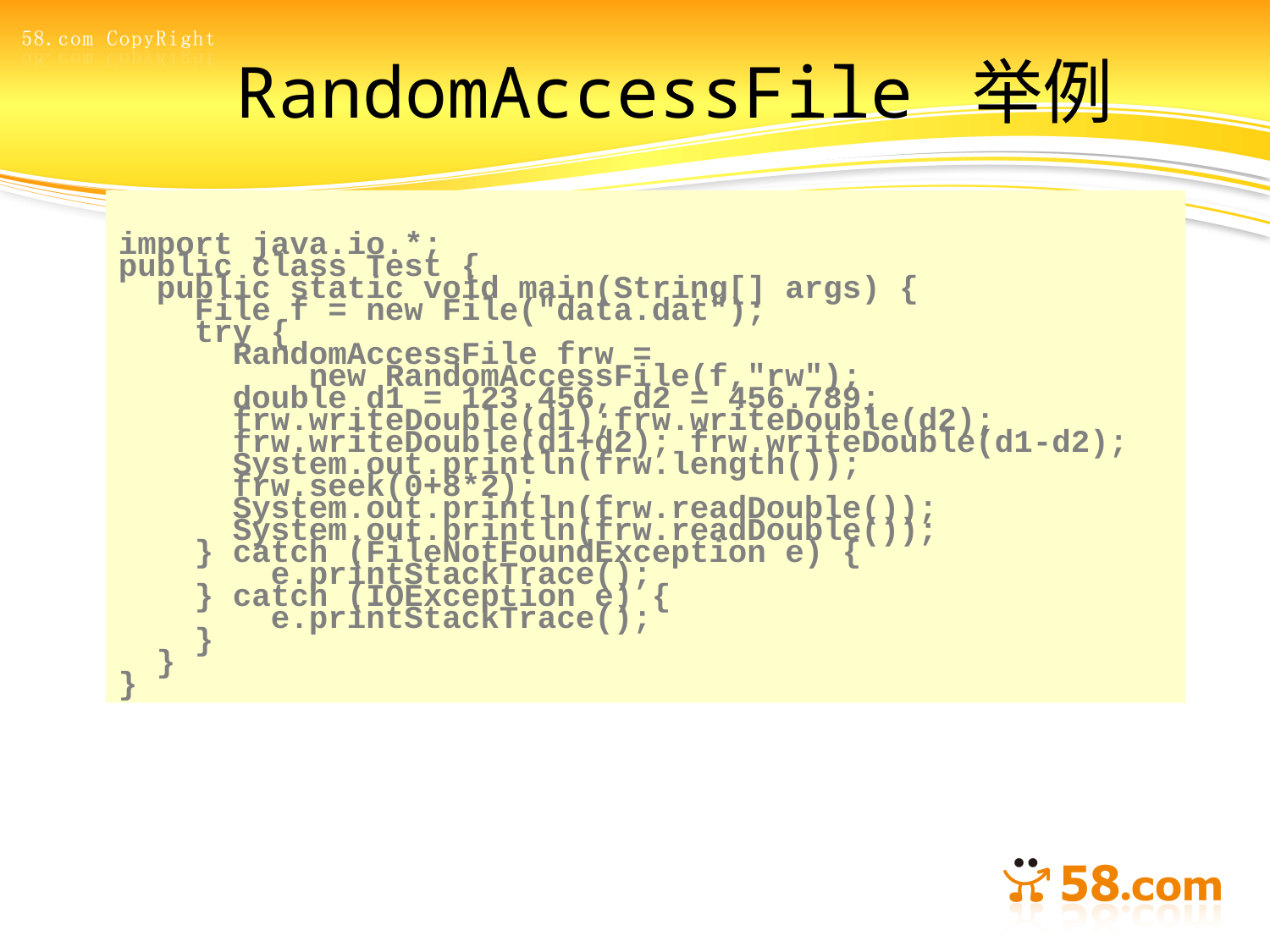

# RandomAccessFile 举例

import java.io.*;
public class Test {
  public static void main(String[] args) {
    File f = new File("data.dat");
    try {
      RandomAccessFile frw =
          new RandomAccessFile(f,"rw");
      double d1 = 123.456, d2 = 456.789;
      frw.writeDouble(d1);frw.writeDouble(d2);
      frw.writeDouble(d1+d2); frw.writeDouble(d1-d2);
      System.out.println(frw.length());
      frw.seek(0+8*2);
      System.out.println(frw.readDouble());
      System.out.println(frw.readDouble());
    } catch (FileNotFoundException e) {
        e.printStackTrace();
    } catch (IOException e) {
        e.printStackTrace();
    }
  }
}